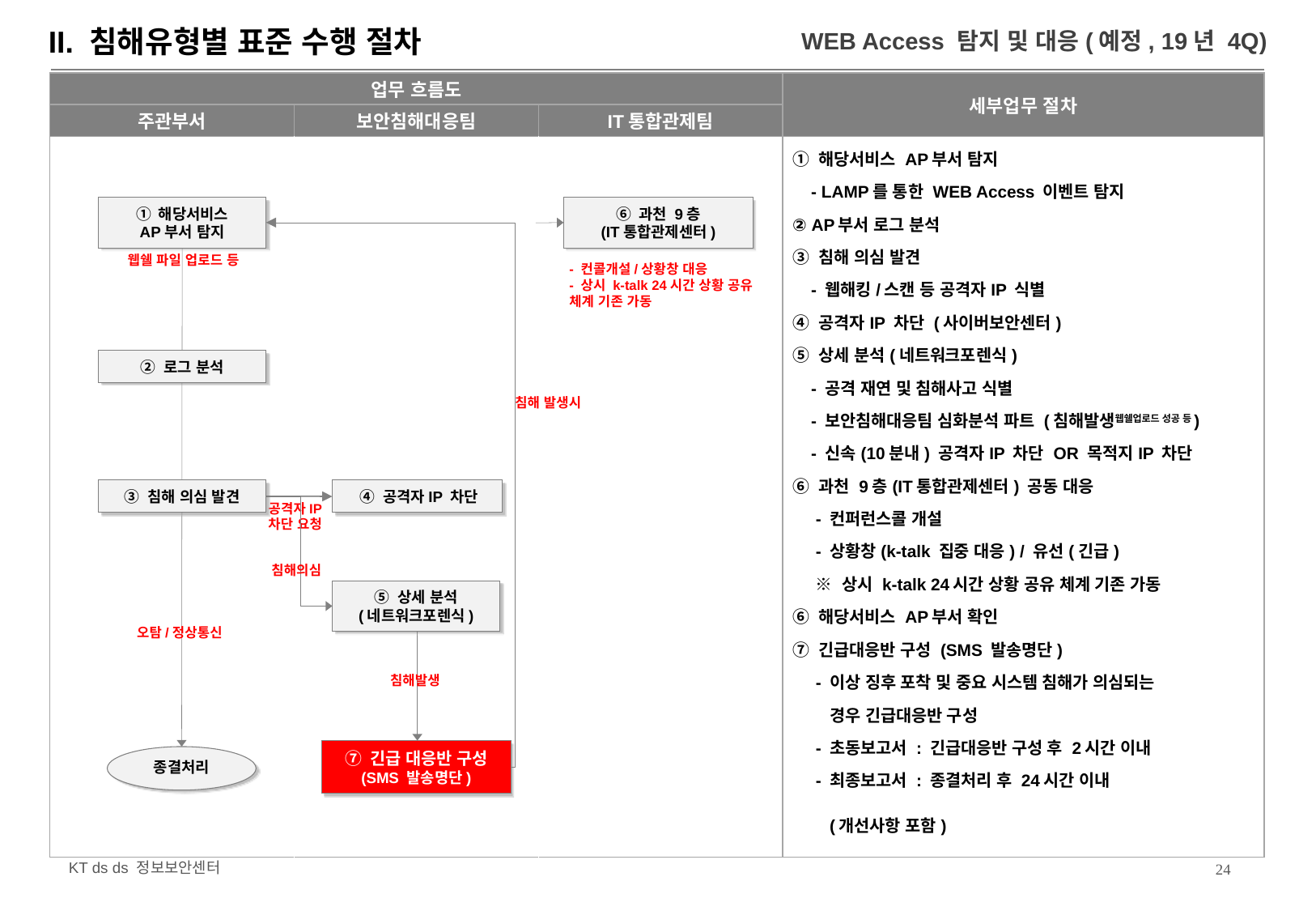

II. 침해유형별 표준 수행 절차
WEB Access 탐지 및 대응(예정, 19년 4Q)
| 업무 흐름도 |  |  | 세부업무 절차 |
| --- | --- | --- | --- |
| 주관부서 | 보안침해대응팀 | IT통합관제팀 |  |
|  |  |  | ① 해당서비스 AP부서 탐지 - LAMP를 통한 WEB Access 이벤트 탐지 ② AP부서 로그 분석 ③ 침해 의심 발견 - 웹해킹/스캔 등 공격자IP 식별 ④ 공격자IP 차단 (사이버보안센터) ⑤ 상세 분석(네트워크포렌식) - 공격 재연 및 침해사고 식별 - 보안침해대응팀 심화분석 파트 (침해발생웹쉘업로드 성공 등) - 신속(10분내) 공격자IP 차단 OR 목적지IP 차단 ⑥ 과천 9층(IT통합관제센터) 공동 대응 - 컨퍼런스콜 개설 - 상황창(k-talk 집중 대응) / 유선(긴급) ※ 상시 k-talk 24시간 상황 공유 체계 기존 가동 ⑥ 해당서비스 AP부서 확인 ⑦ 긴급대응반 구성 (SMS 발송명단) - 이상 징후 포착 및 중요 시스템 침해가 의심되는 경우 긴급대응반 구성 - 초동보고서 : 긴급대응반 구성 후 2시간 이내 - 최종보고서 : 종결처리 후 24시간 이내 (개선사항 포함) |
① 해당서비스
AP부서 탐지
⑥ 과천 9층
(IT통합관제센터)
웹쉘 파일 업로드 등
- 컨콜개설/상황창 대응
- 상시 k-talk 24시간 상황 공유 체계 기존 가동
② 로그 분석
침해 발생시
③ 침해 의심 발견
 ④ 공격자IP 차단
공격자IP
차단 요청
침해의심
⑤ 상세 분석
(네트워크포렌식)
오탐/정상통신
침해발생
⑦ 긴급 대응반 구성
(SMS 발송명단)
종결처리
24